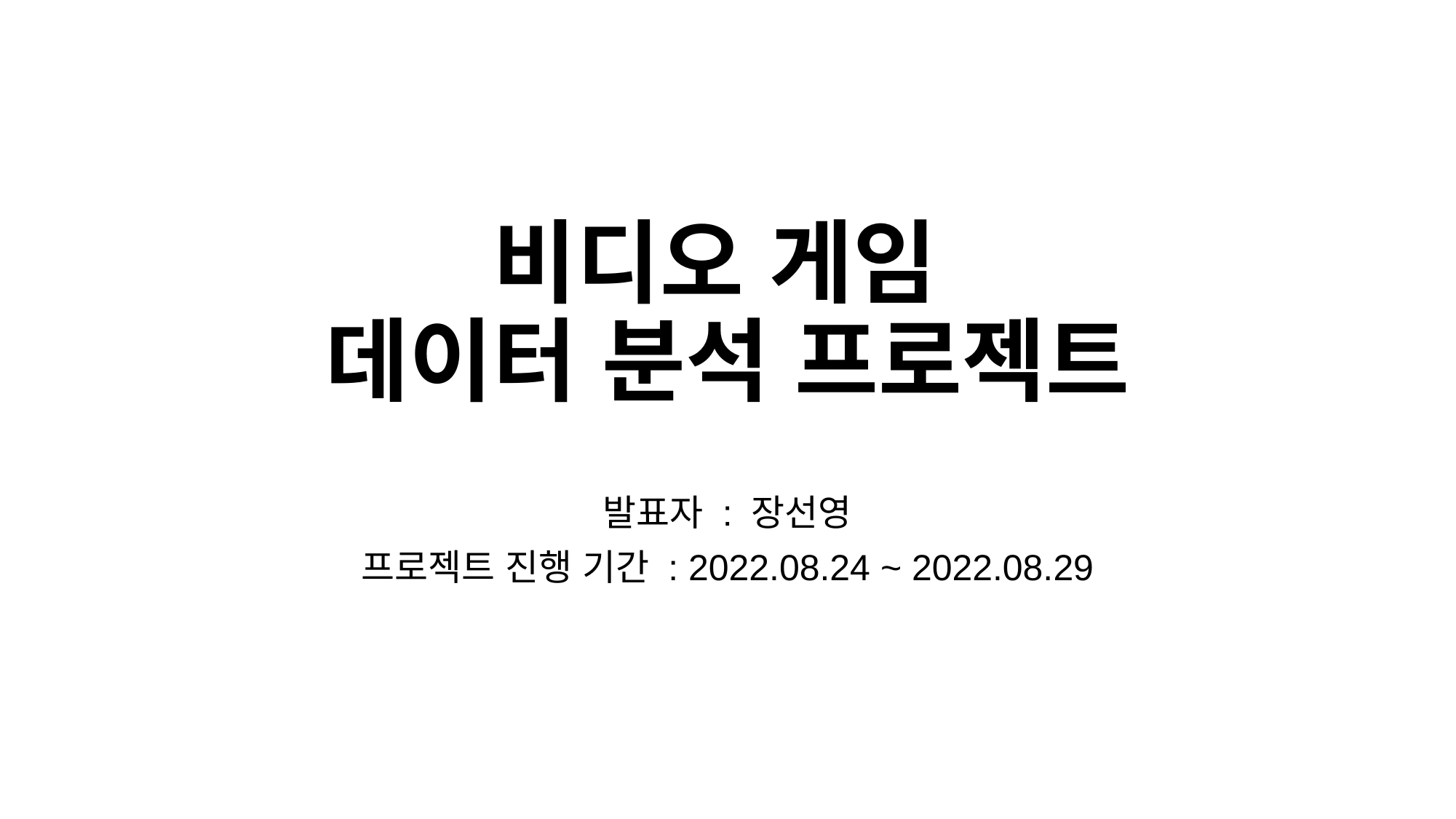

# 비디오 게임 데이터 분석 프로젝트

발표자 : 장선영
프로젝트 진행 기간 : 2022.08.24 ~ 2022.08.29